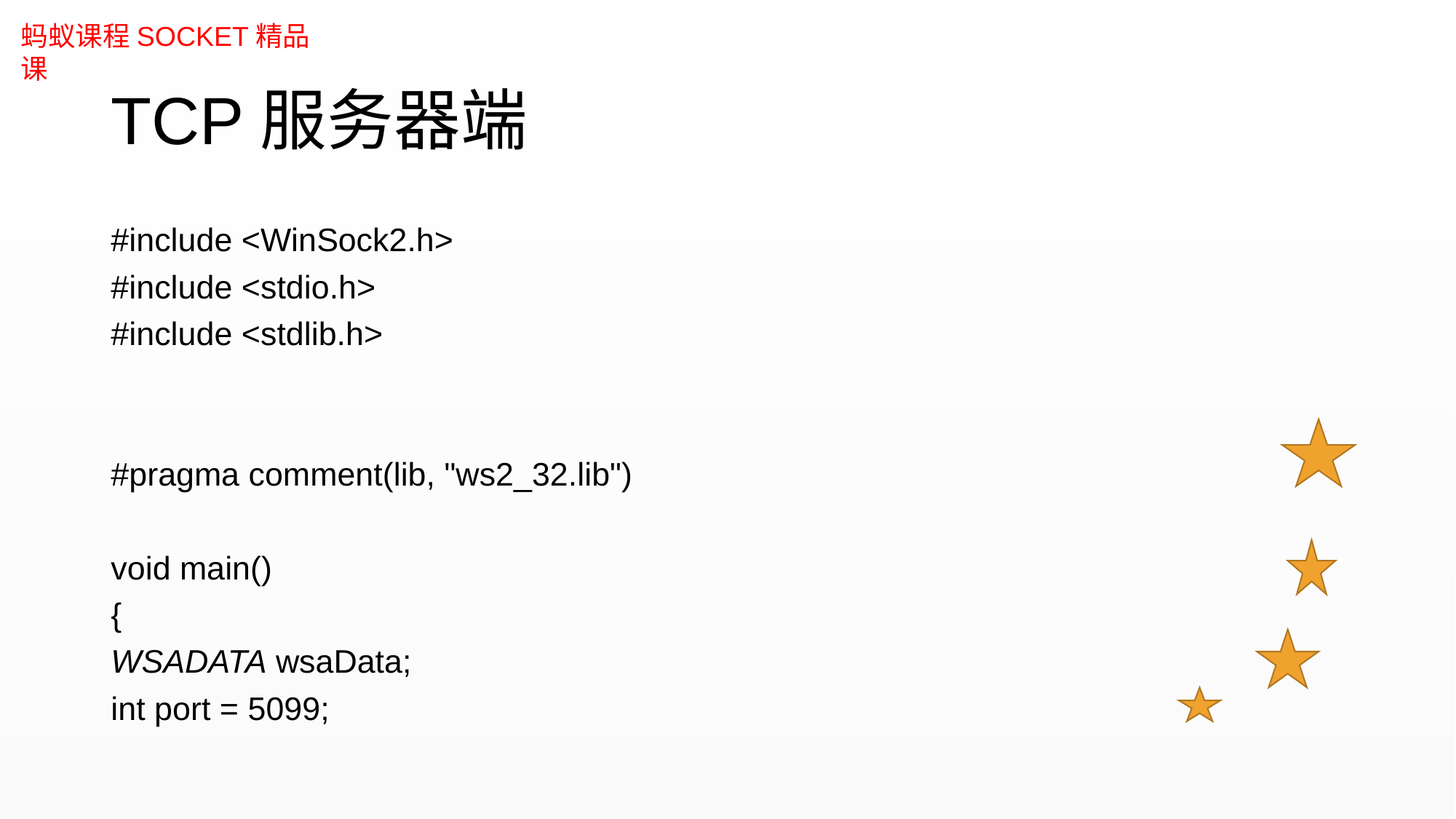

# TCP服务器端
#include <WinSock2.h>
#include <stdio.h>
#include <stdlib.h>

#pragma comment(lib, "ws2_32.lib")

void main()
{
WSADATA wsaData;
int port = 5099;